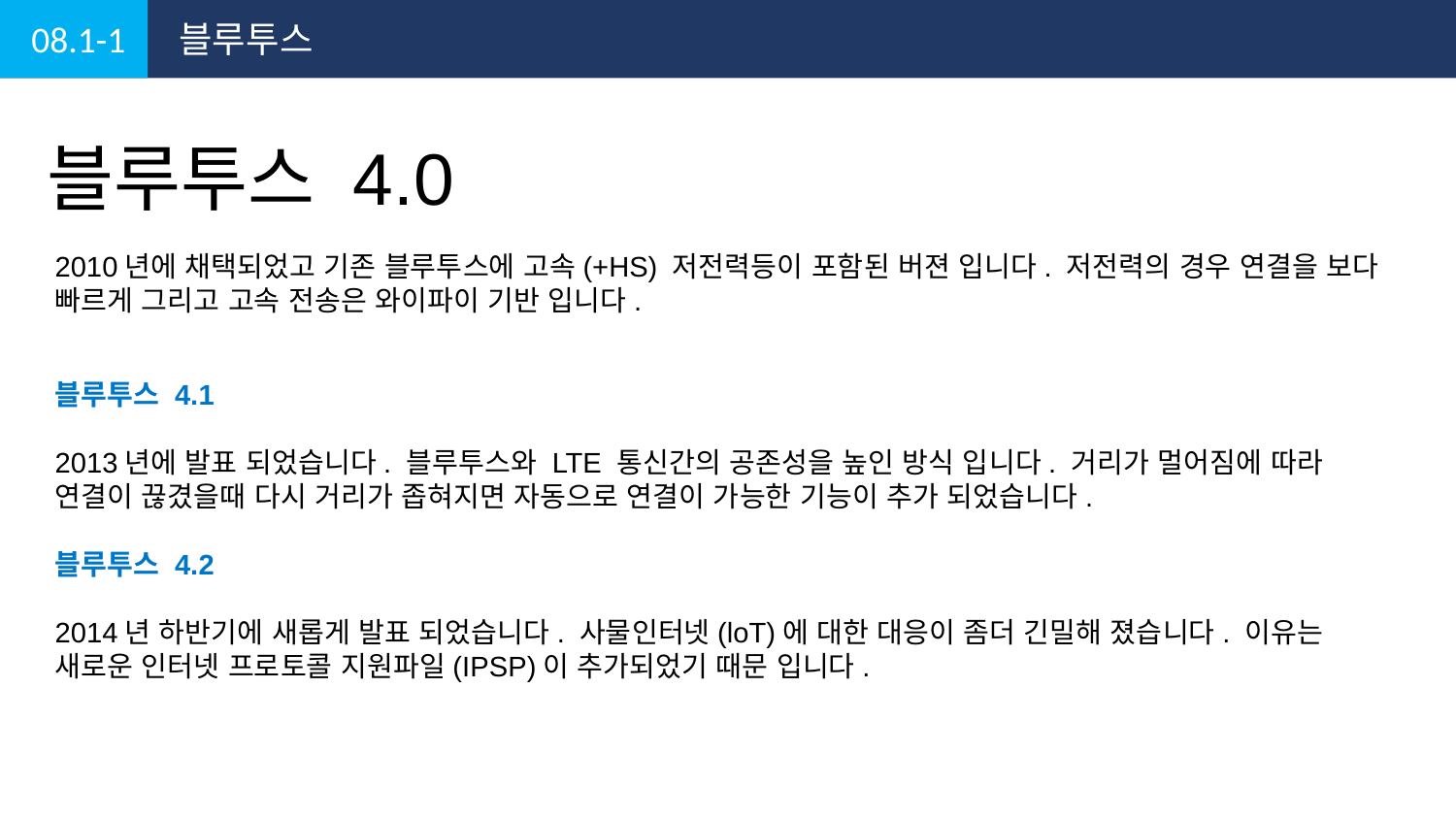

08.1-1
블루투스
블루투스 4.0
2010년에 채택되었고 기존 블루투스에 고속(+HS) 저전력등이 포함된 버젼 입니다. 저전력의 경우 연결을 보다 빠르게 그리고 고속 전송은 와이파이 기반 입니다.
블루투스 4.1
2013년에 발표 되었습니다. 블루투스와 LTE 통신간의 공존성을 높인 방식 입니다. 거리가 멀어짐에 따라 연결이 끊겼을때 다시 거리가 좁혀지면 자동으로 연결이 가능한 기능이 추가 되었습니다. 
블루투스 4.2
2014년 하반기에 새롭게 발표 되었습니다. 사물인터넷(loT)에 대한 대응이 좀더 긴밀해 졌습니다. 이유는 새로운 인터넷 프로토콜 지원파일(IPSP)이 추가되었기 때문 입니다.